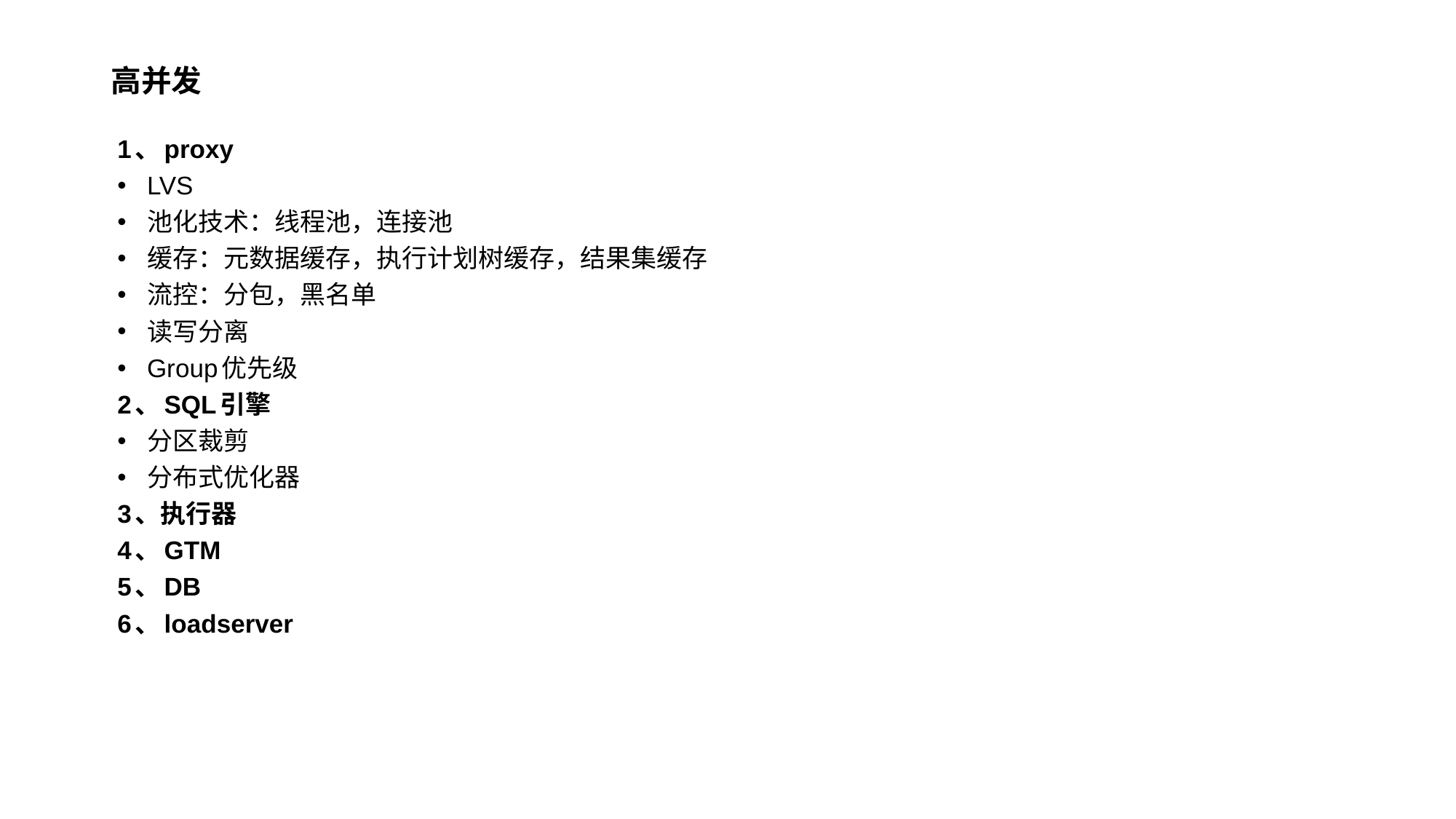

# 高并发
1、proxy
LVS
池化技术：线程池，连接池
缓存：元数据缓存，执行计划树缓存，结果集缓存
流控：分包，黑名单
读写分离
Group优先级
2、SQL引擎
分区裁剪
分布式优化器
3、执行器
4、GTM
5、DB
6、loadserver